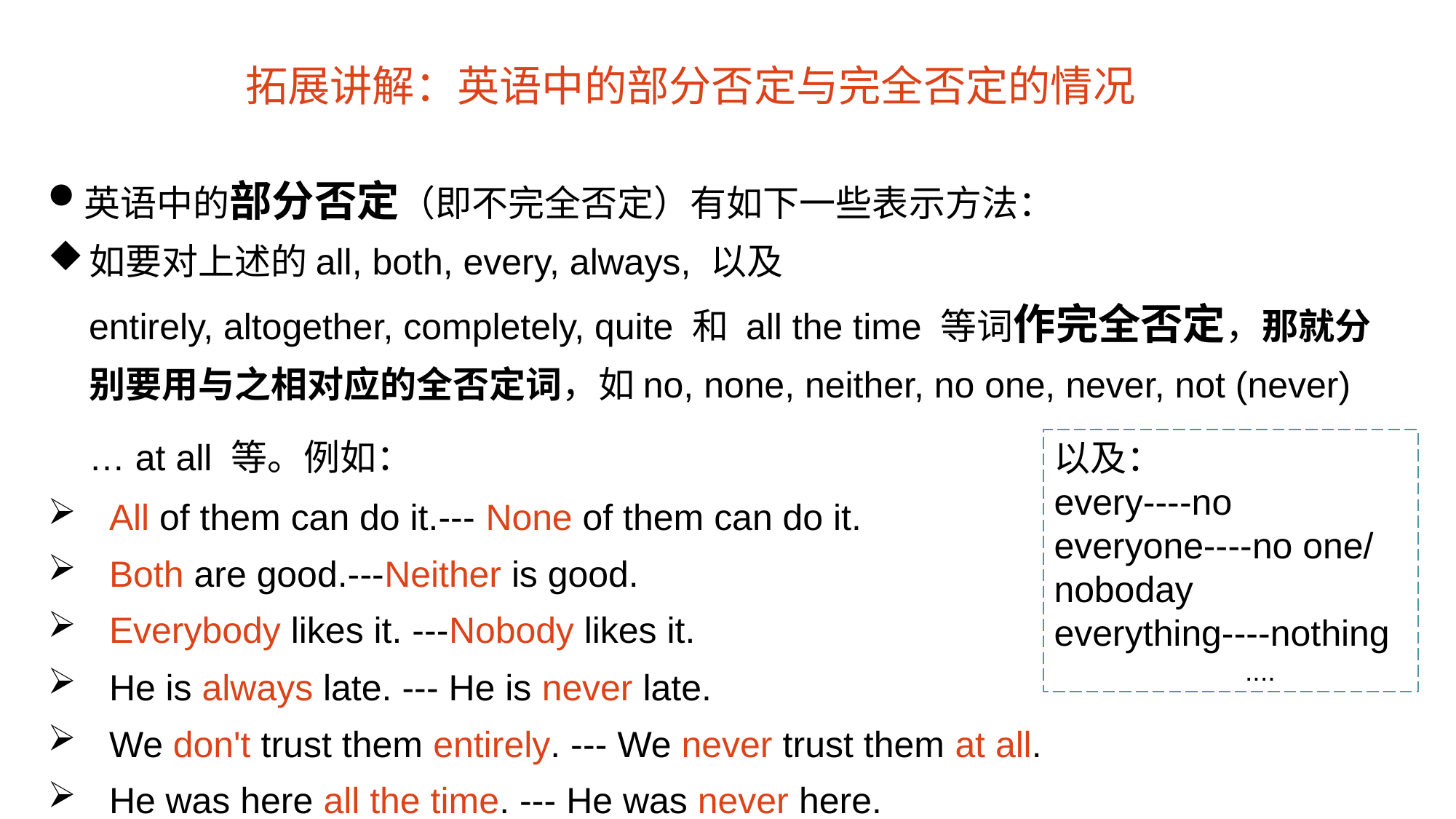

拓展讲解：英语中的部分否定与完全否定的情况
英语中的部分否定（即不完全否定）有如下一些表示方法：
如要对上述的all, both, every, always, 以及entirely, altogether, completely, quite 和 all the time 等词作完全否定，那就分别要用与之相对应的全否定词，如no, none, neither, no one, never, not (never)… at all 等。例如：
  All of them can do it.--- None of them can do it.
  Both are good.---Neither is good.
  Everybody likes it. ---Nobody likes it.
  He is always late. --- He is never late.
  We don't trust them entirely. --- We never trust them at all.
  He was here all the time. --- He was never here.
以及：
every----no
everyone----no one/ noboday
everything----nothing
                         ....